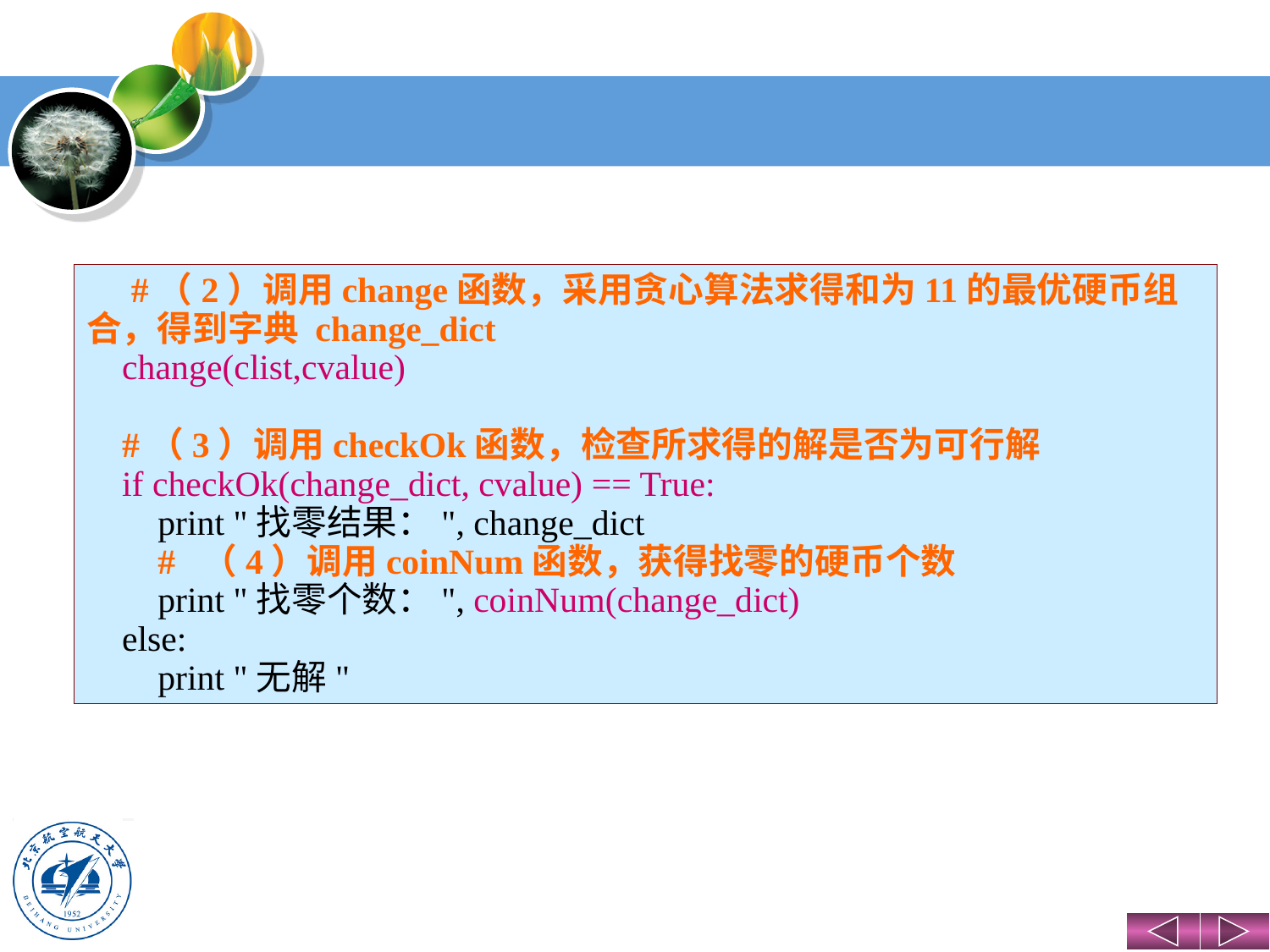

#
     #（2）调用change函数，采用贪心算法求得和为11的最优硬币组合，得到字典 change_dict
    change(clist,cvalue)

    #（3）调用checkOk函数，检查所求得的解是否为可行解
    if checkOk(change_dict, cvalue) == True:
        print "找零结果：", change_dict
        #  （4）调用coinNum函数，获得找零的硬币个数
        print "找零个数：", coinNum(change_dict)
    else:
        print "无解"
148